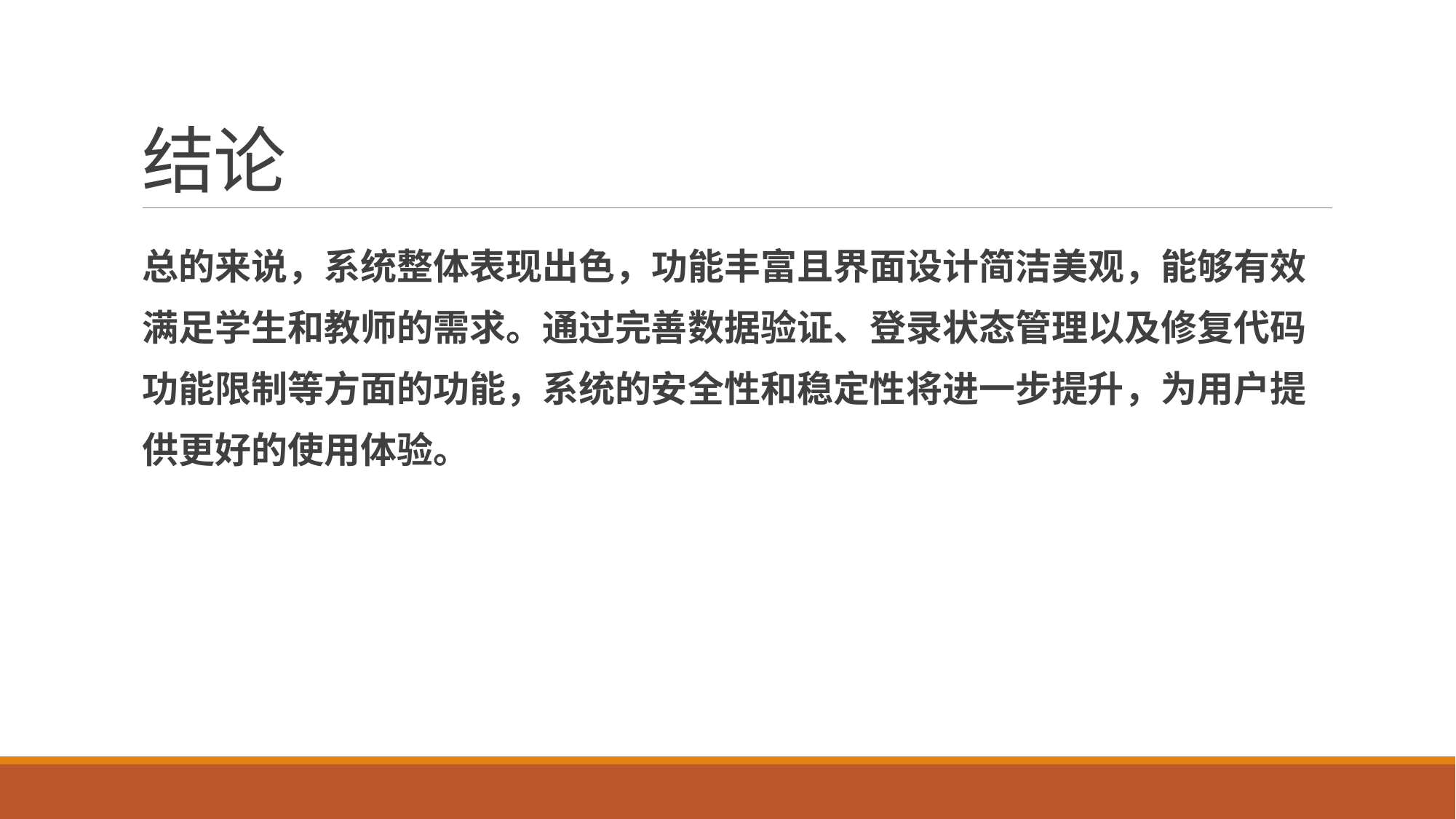

# 结论
总的来说，系统整体表现出色，功能丰富且界面设计简洁美观，能够有效满足学生和教师的需求。通过完善数据验证、登录状态管理以及修复代码功能限制等方面的功能，系统的安全性和稳定性将进一步提升，为用户提供更好的使用体验。